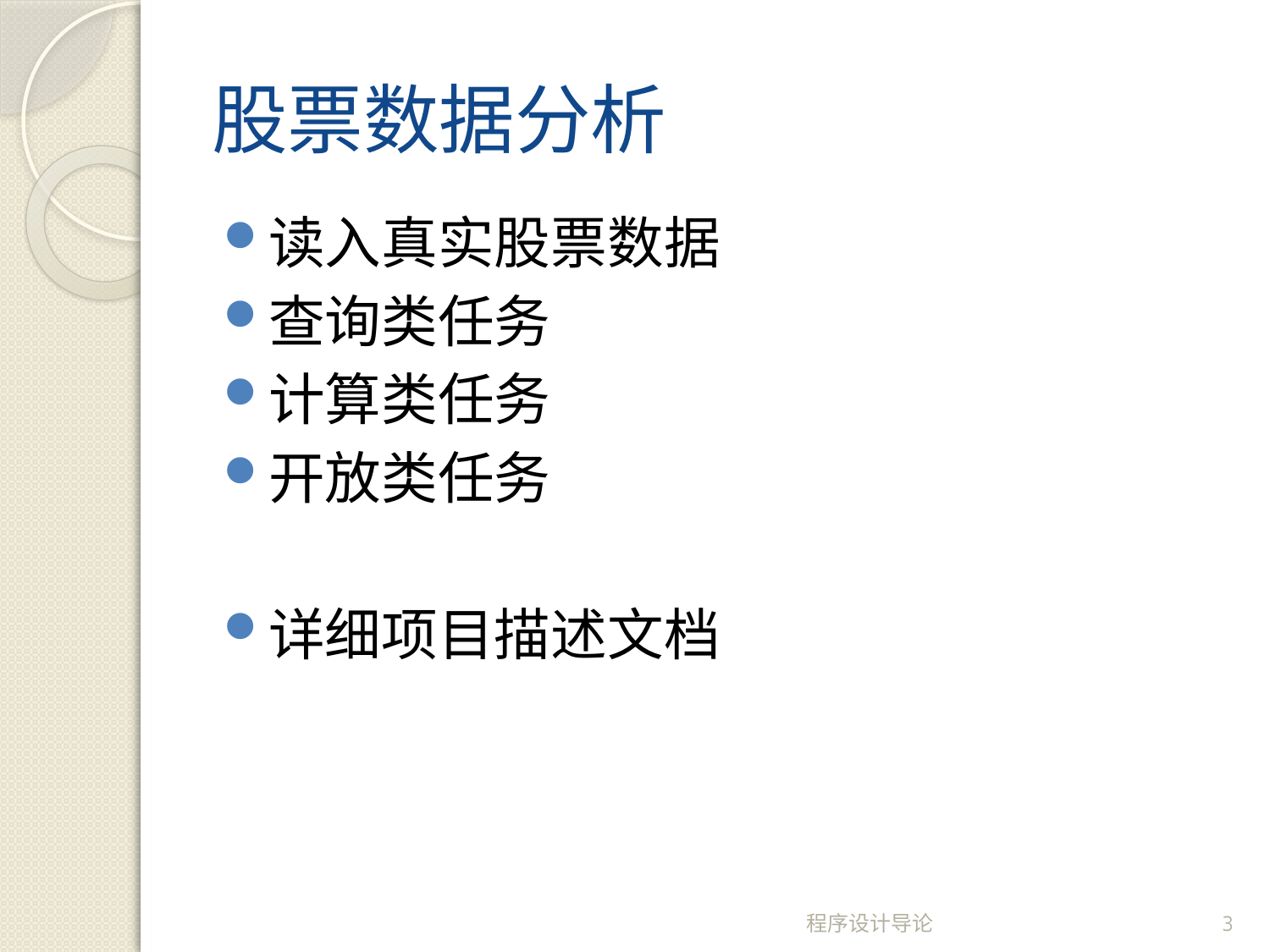

# 股票数据分析
读入真实股票数据
查询类任务
计算类任务
开放类任务

详细项目描述文档
程序设计导论
3